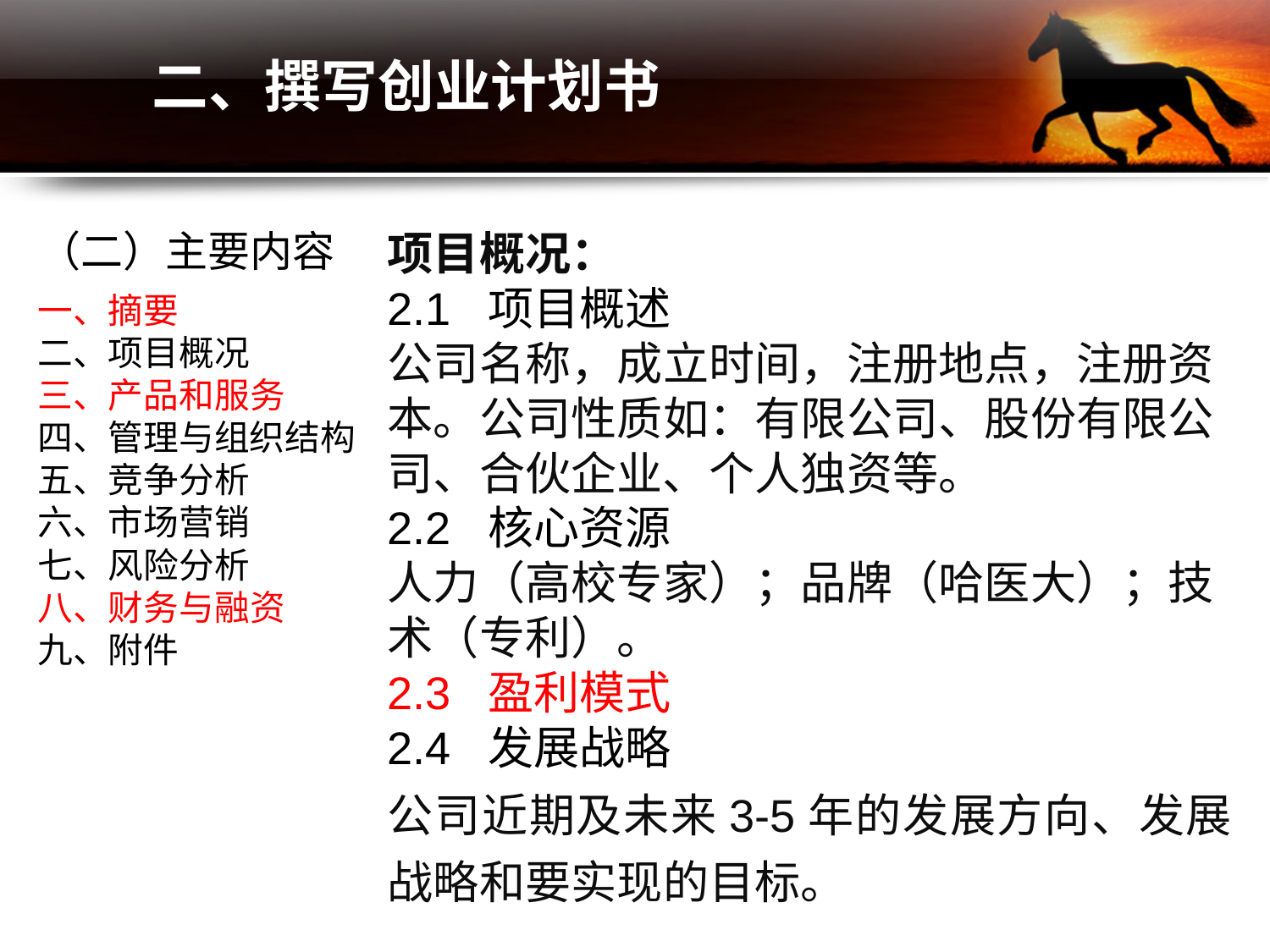

二、撰写创业计划书
项目概况：
2.1  项目概述
公司名称，成立时间，注册地点，注册资本。公司性质如：有限公司、股份有限公司、合伙企业、个人独资等。
2.2  核心资源
人力（高校专家）；品牌（哈医大）；技术（专利）。
2.3  盈利模式
2.4  发展战略
公司近期及未来3-5年的发展方向、发展战略和要实现的目标。
（二）主要内容
一、摘要
二、项目概况
三、产品和服务
四、管理与组织结构
五、竞争分析
六、市场营销
七、风险分析
八、财务与融资
九、附件